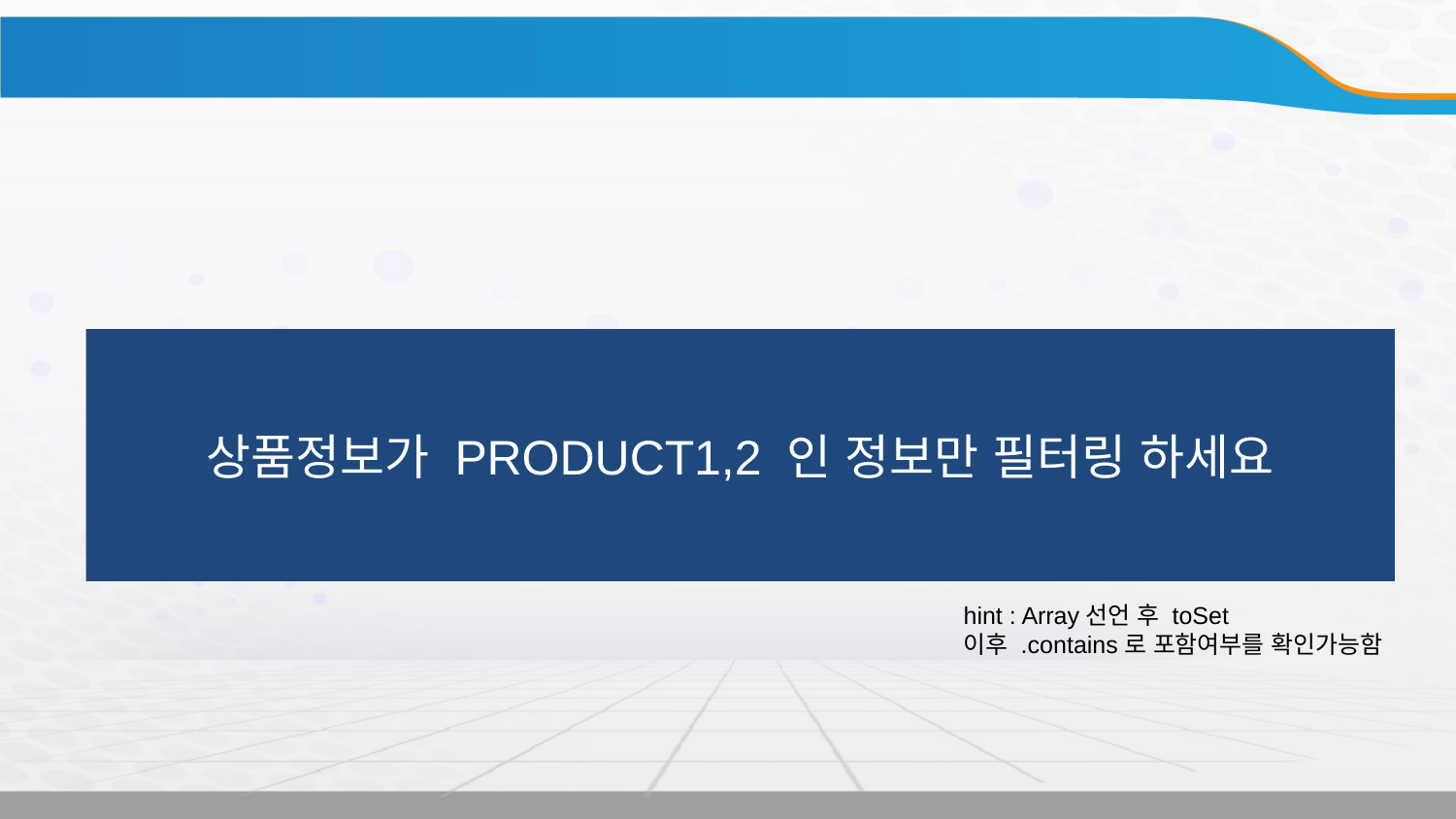

실습
상품정보가 PRODUCT1,2 인 정보만 필터링 하세요
hint : Array선언 후 toSet
이후 .contains로 포함여부를 확인가능함